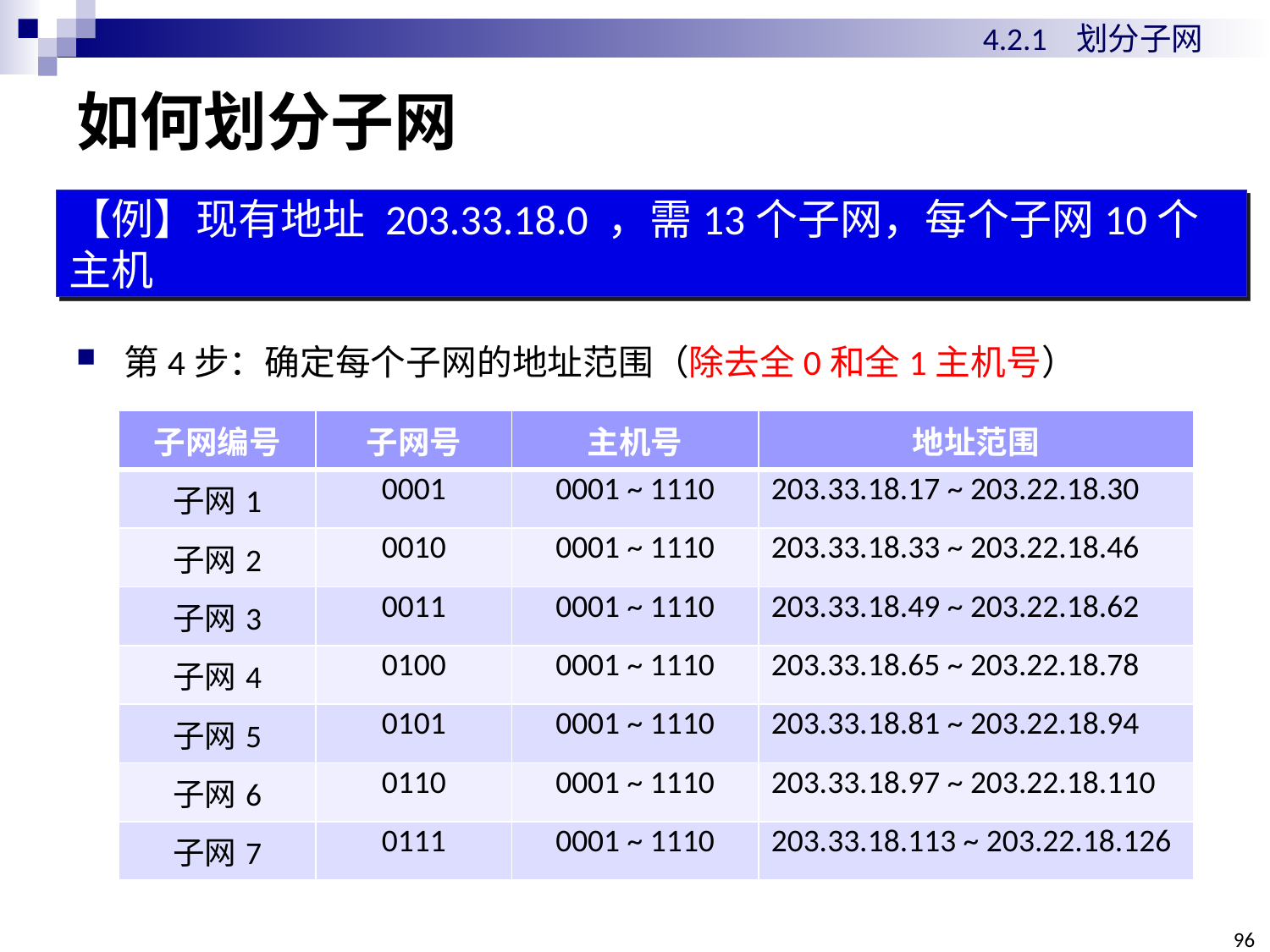

4.2.1   划分子网
# 如何划分子网
【例】现有地址 203.33.18.0 ，需13个子网，每个子网10个主机
第4步：确定每个子网的地址范围（除去全0和全1主机号）
| 子网编号 | 子网号 | 主机号 | 地址范围 |
| --- | --- | --- | --- |
| 子网1 | 0001 | 0001 ~ 1110 | 203.33.18.17 ~ 203.22.18.30 |
| 子网2 | 0010 | 0001 ~ 1110 | 203.33.18.33 ~ 203.22.18.46 |
| 子网3 | 0011 | 0001 ~ 1110 | 203.33.18.49 ~ 203.22.18.62 |
| 子网4 | 0100 | 0001 ~ 1110 | 203.33.18.65 ~ 203.22.18.78 |
| 子网5 | 0101 | 0001 ~ 1110 | 203.33.18.81 ~ 203.22.18.94 |
| 子网6 | 0110 | 0001 ~ 1110 | 203.33.18.97 ~ 203.22.18.110 |
| 子网7 | 0111 | 0001 ~ 1110 | 203.33.18.113 ~ 203.22.18.126 |
96